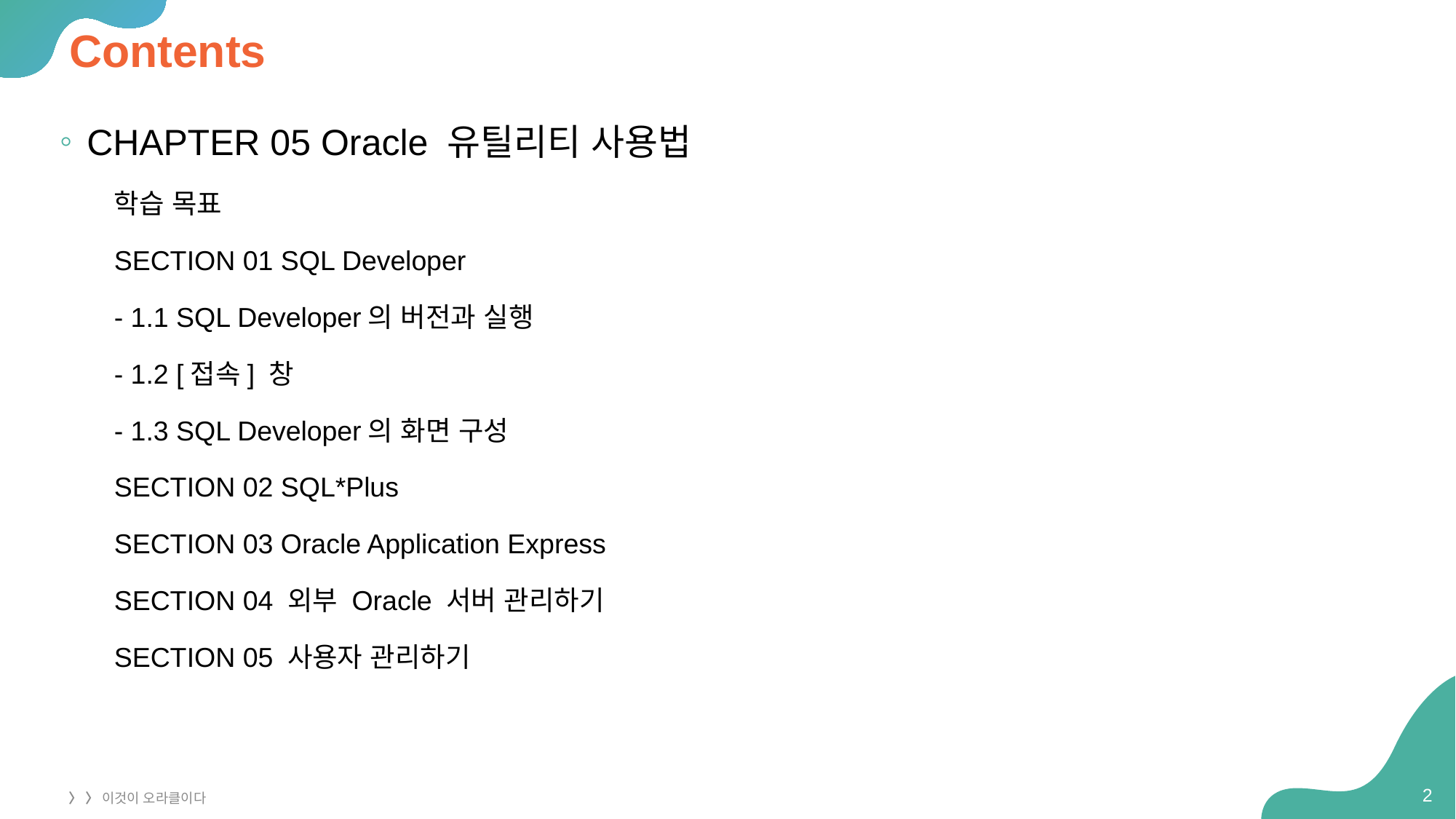

# Contents
CHAPTER 05 Oracle 유틸리티 사용법
학습 목표
SECTION 01 SQL Developer
- 1.1 SQL Developer의 버전과 실행
- 1.2 [접속] 창
- 1.3 SQL Developer의 화면 구성
SECTION 02 SQL*Plus
SECTION 03 Oracle Application Express
SECTION 04 외부 Oracle 서버 관리하기
SECTION 05 사용자 관리하기

2
〉 〉 이것이 오라클이다